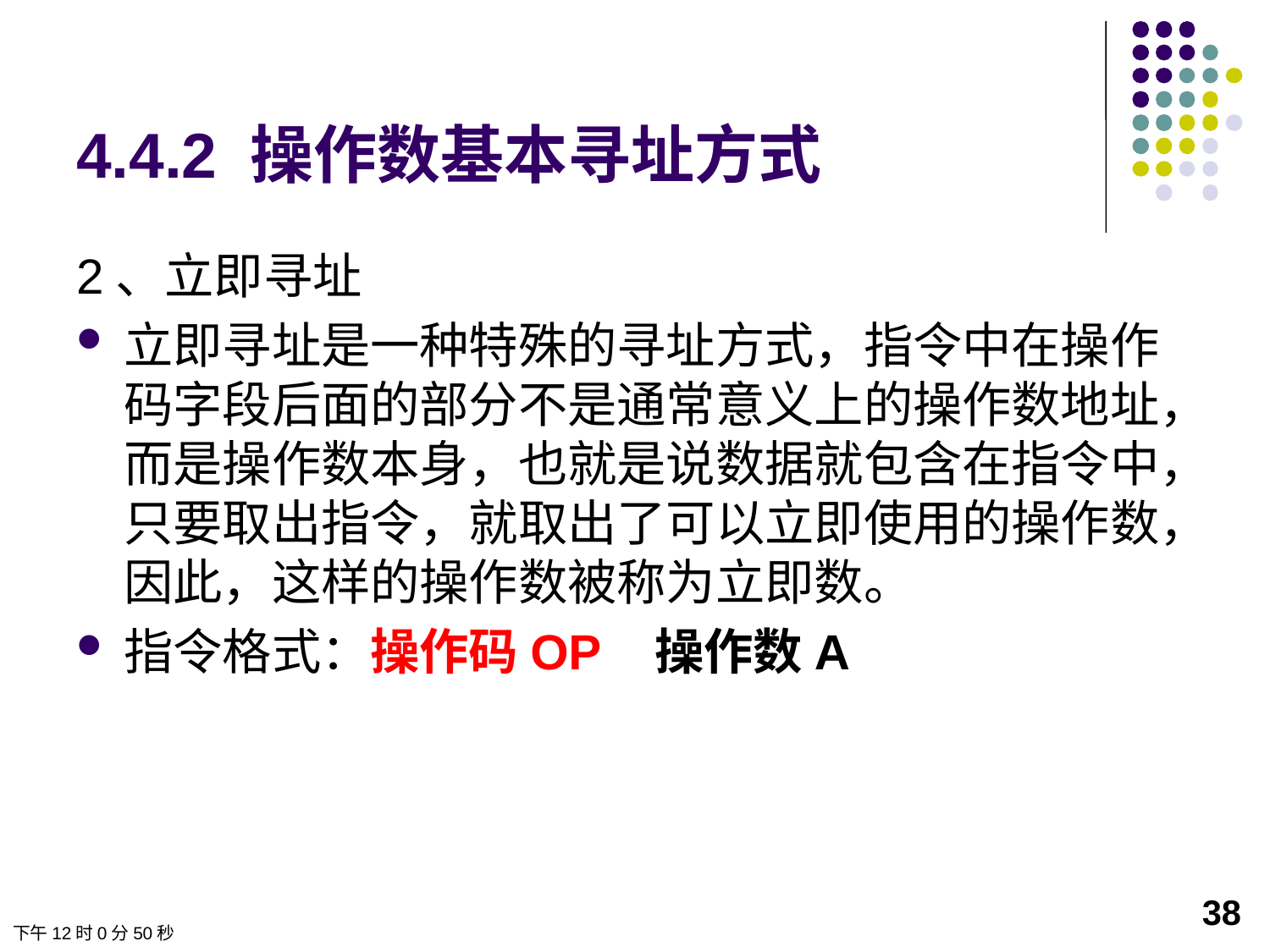

# 4.4.2 操作数基本寻址方式
2、立即寻址
立即寻址是一种特殊的寻址方式，指令中在操作码字段后面的部分不是通常意义上的操作数地址，而是操作数本身，也就是说数据就包含在指令中，只要取出指令，就取出了可以立即使用的操作数，因此，这样的操作数被称为立即数。
指令格式：操作码OP   操作数A

38
下午12时0分50秒